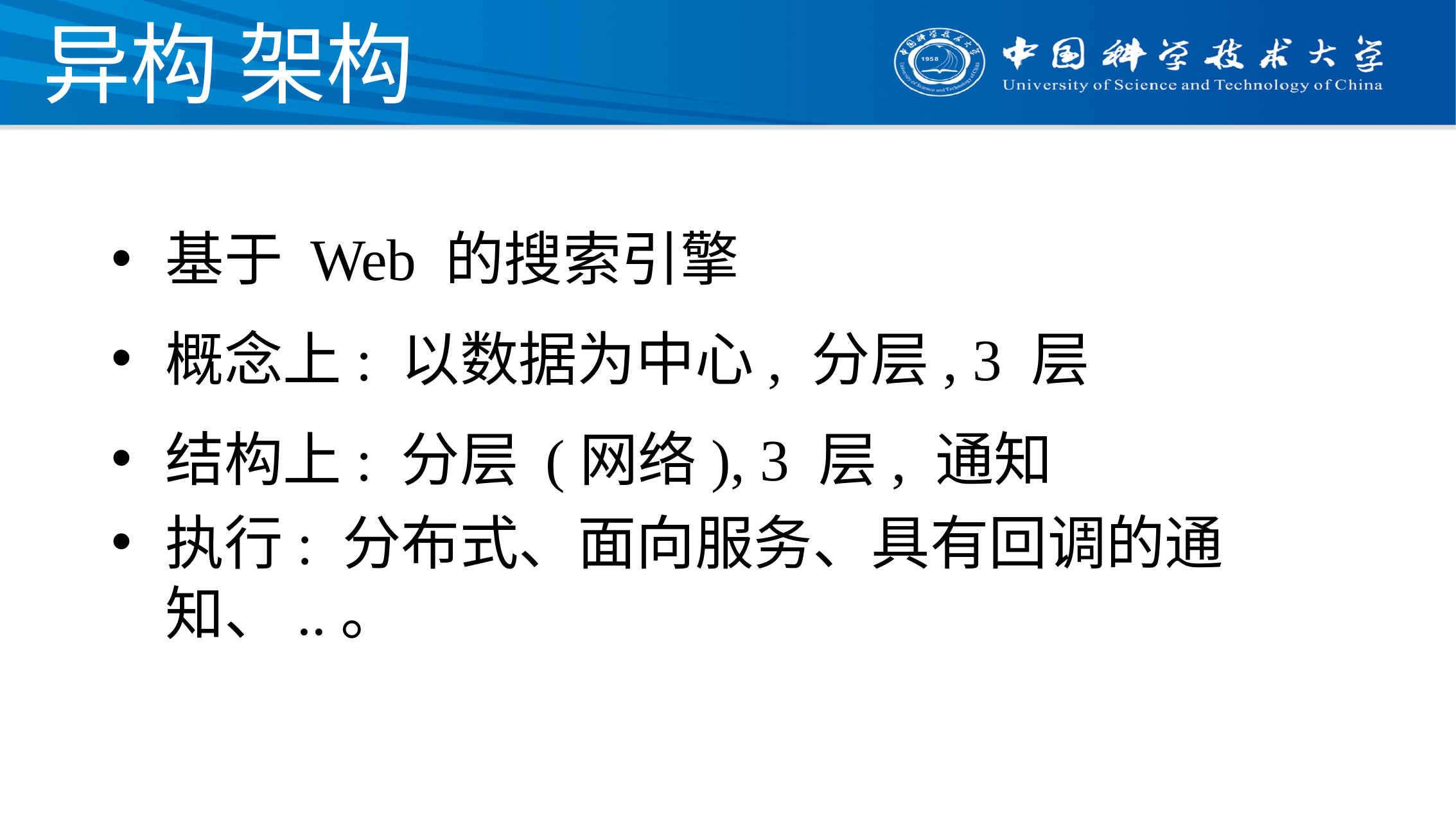

# 异构 架构
基于 Web 的搜索引擎
概念上: 以数据为中心, 分层, 3 层
结构上: 分层 (网络), 3 层, 通知
执行: 分布式、面向服务、具有回调的通知、..。